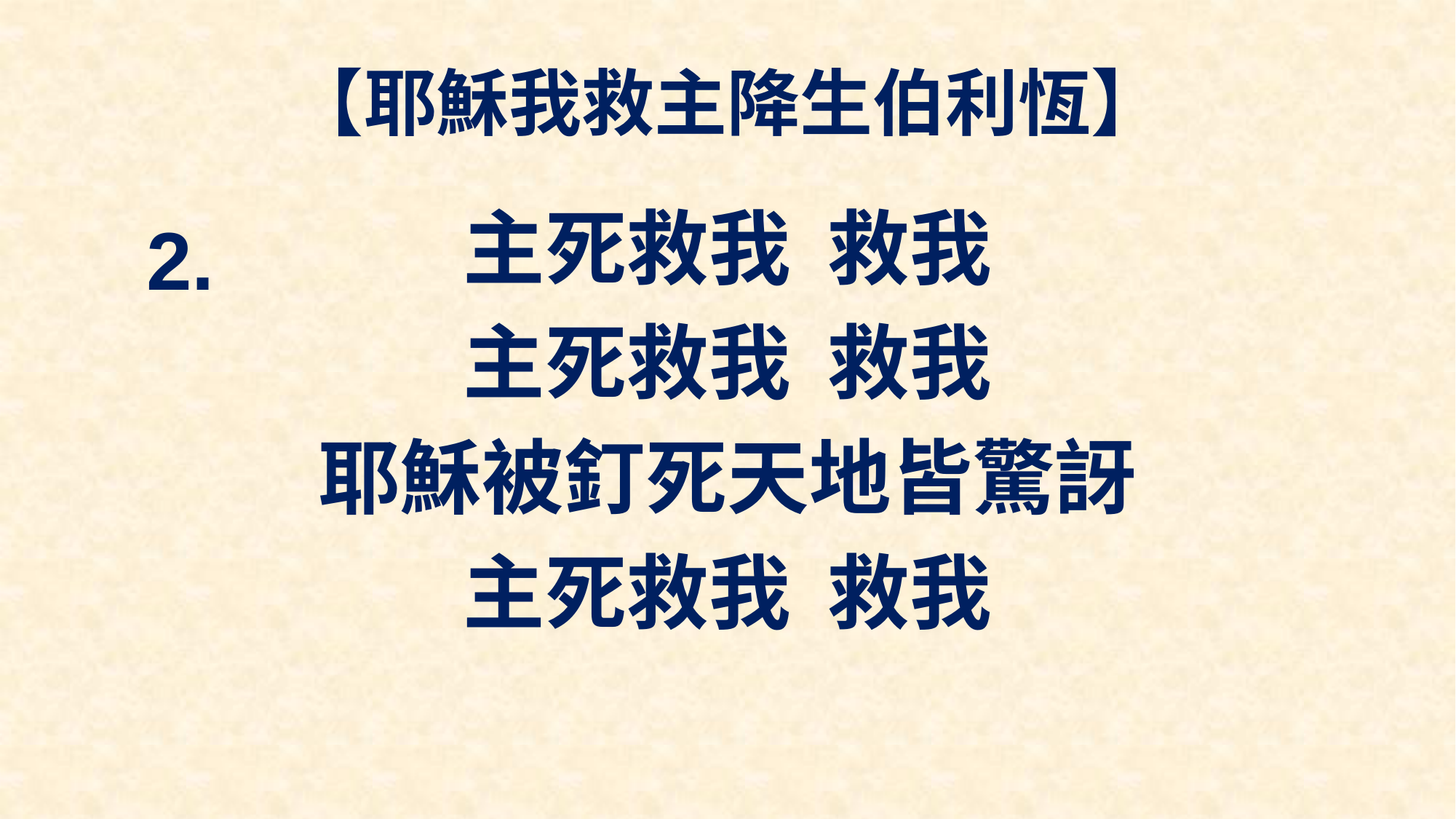

# 【耶穌我救主降生伯利恆】
主死救我  救我
主死救我  救我
耶穌被釘死天地皆驚訝
主死救我  救我
2.